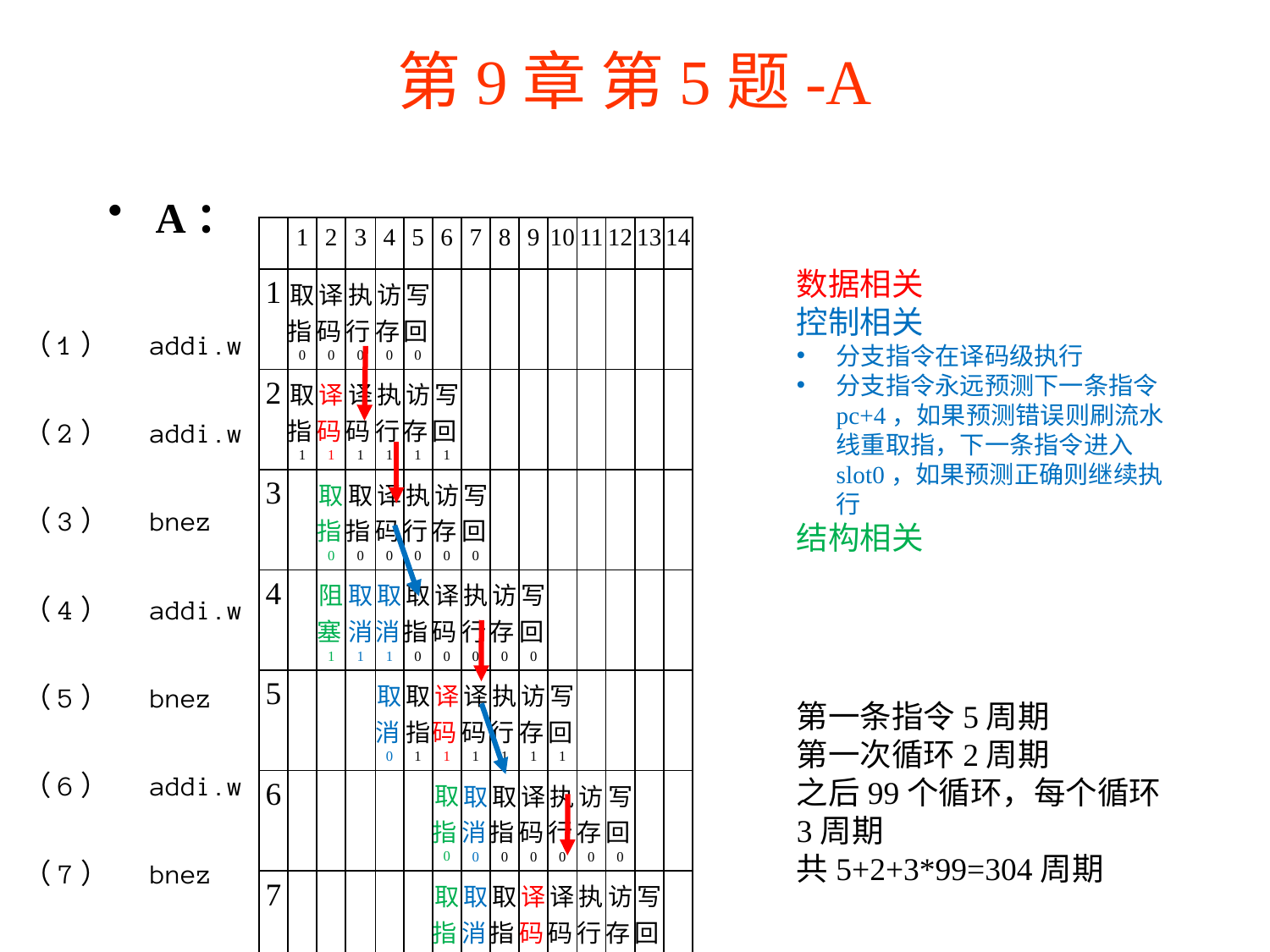

# 第9章 第5题-A
A：
|  | 1 | 2 | 3 | 4 | 5 | 6 | 7 | 8 | 9 | 10 | 11 | 12 | 13 | 14 |
| --- | --- | --- | --- | --- | --- | --- | --- | --- | --- | --- | --- | --- | --- | --- |
| 1 | 取指0 | 译码0 | 执行0 | 访存0 | 写回0 |  |  |  |  |  |  |  |  |  |
| 2 | 取指1 | 译码1 | 译码1 | 执行1 | 访存1 | 写回1 |  |  |  |  |  |  |  |  |
| 3 |  | 取指0 | 取指0 | 译码0 | 执行0 | 访存0 | 写回0 |  |  |  |  |  |  |  |
| 4 |  | 阻塞1 | 取消 1 | 取消1 | 取指0 | 译码0 | 执行0 | 访存0 | 写回0 |  |  |  |  |  |
| 5 |  |  |  | 取消0 | 取指 1 | 译码1 | 译码1 | 执行1 | 访存1 | 写回1 |  |  |  |  |
| 6 |  |  |  |  |  | 取指0 | 取消0 | 取指0 | 译码0 | 执行0 | 访存0 | 写回0 |  |  |
| 7 |  |  |  |  |  | 取指1 | 取消1 | 取指1 | 译码1 | 译码1 | 执行1 | 访存1 | 写回1 |  |
数据相关
控制相关
分支指令在译码级执行
分支指令永远预测下一条指令pc+4，如果预测错误则刷流水线重取指，下一条指令进入slot0，如果预测正确则继续执行
结构相关
（1）	addi.w
（2）	addi.w
（3）	bnez
（4）	addi.w
（5）	bnez
（6）	addi.w
（7）	bnez
第一条指令5周期
第一次循环2周期
之后99个循环，每个循环3周期
共5+2+3*99=304周期